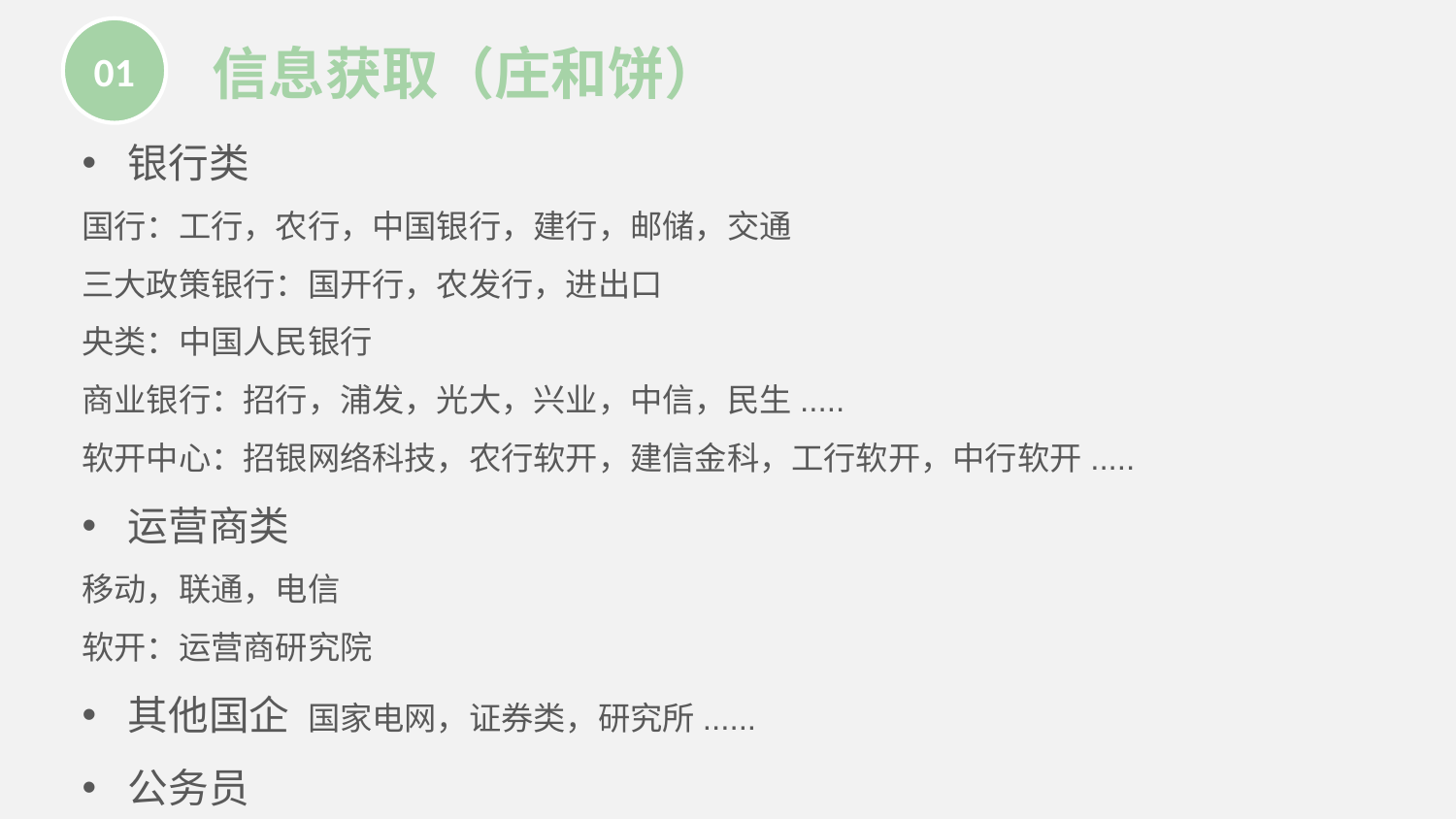

01
信息获取（庄和饼）
银行类
国行：工行，农行，中国银行，建行，邮储，交通
三大政策银行：国开行，农发行，进出口
央类：中国人民银行
商业银行：招行，浦发，光大，兴业，中信，民生.....
软开中心：招银网络科技，农行软开，建信金科，工行软开，中行软开.....
运营商类
移动，联通，电信
软开：运营商研究院
其他国企  国家电网，证券类，研究所......
公务员